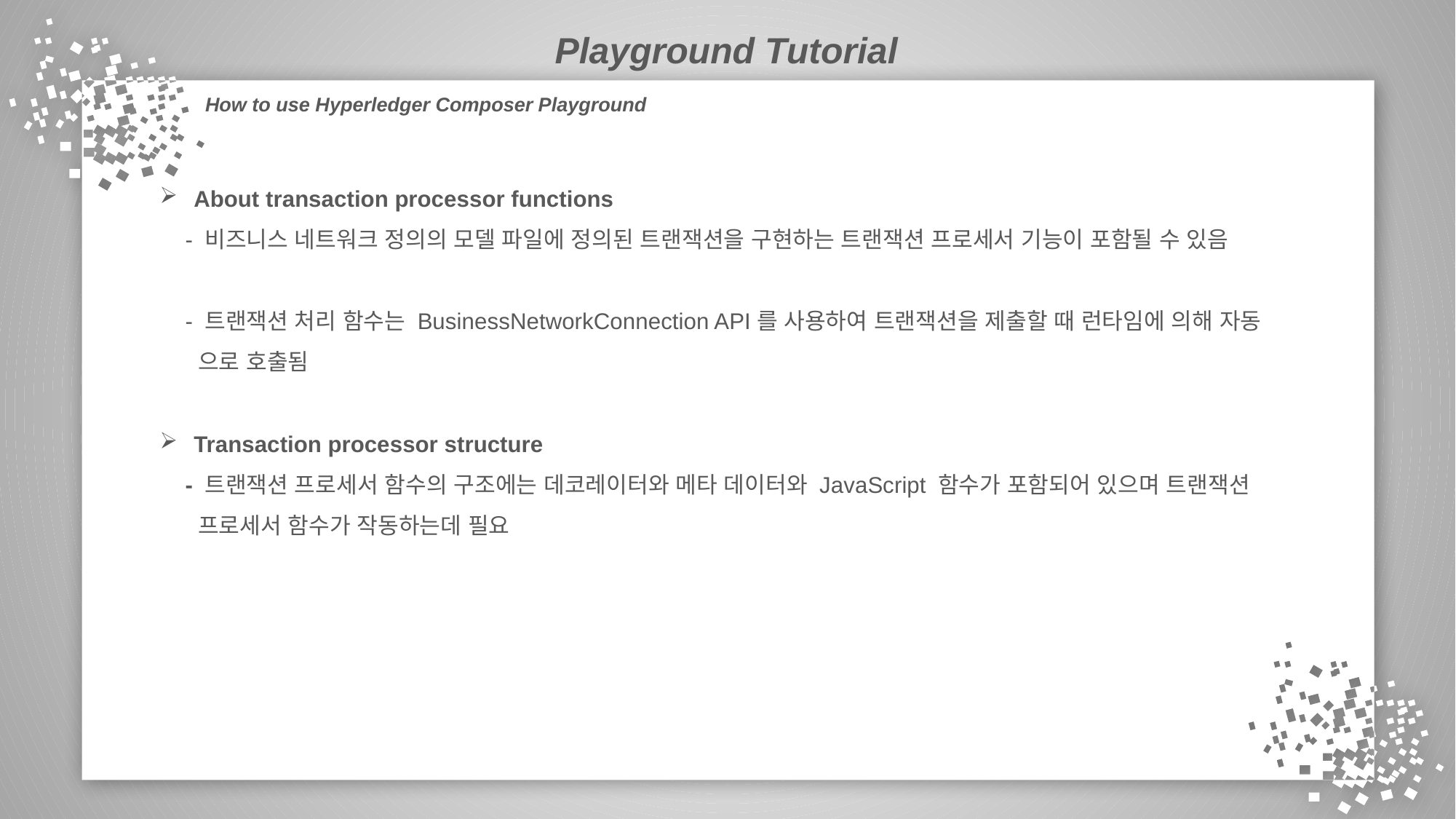

Playground Tutorial

How to use Hyperledger Composer Playground
About transaction processor functions
    - 비즈니스 네트워크 정의의 모델 파일에 정의된 트랜잭션을 구현하는 트랜잭션 프로세서 기능이 포함될 수 있음

    - 트랜잭션 처리 함수는 BusinessNetworkConnection API를 사용하여 트랜잭션을 제출할 때 런타임에 의해 자동
      으로 호출됨

Transaction processor structure
    - 트랜잭션 프로세서 함수의 구조에는 데코레이터와 메타 데이터와 JavaScript 함수가 포함되어 있으며 트랜잭션
      프로세서 함수가 작동하는데 필요